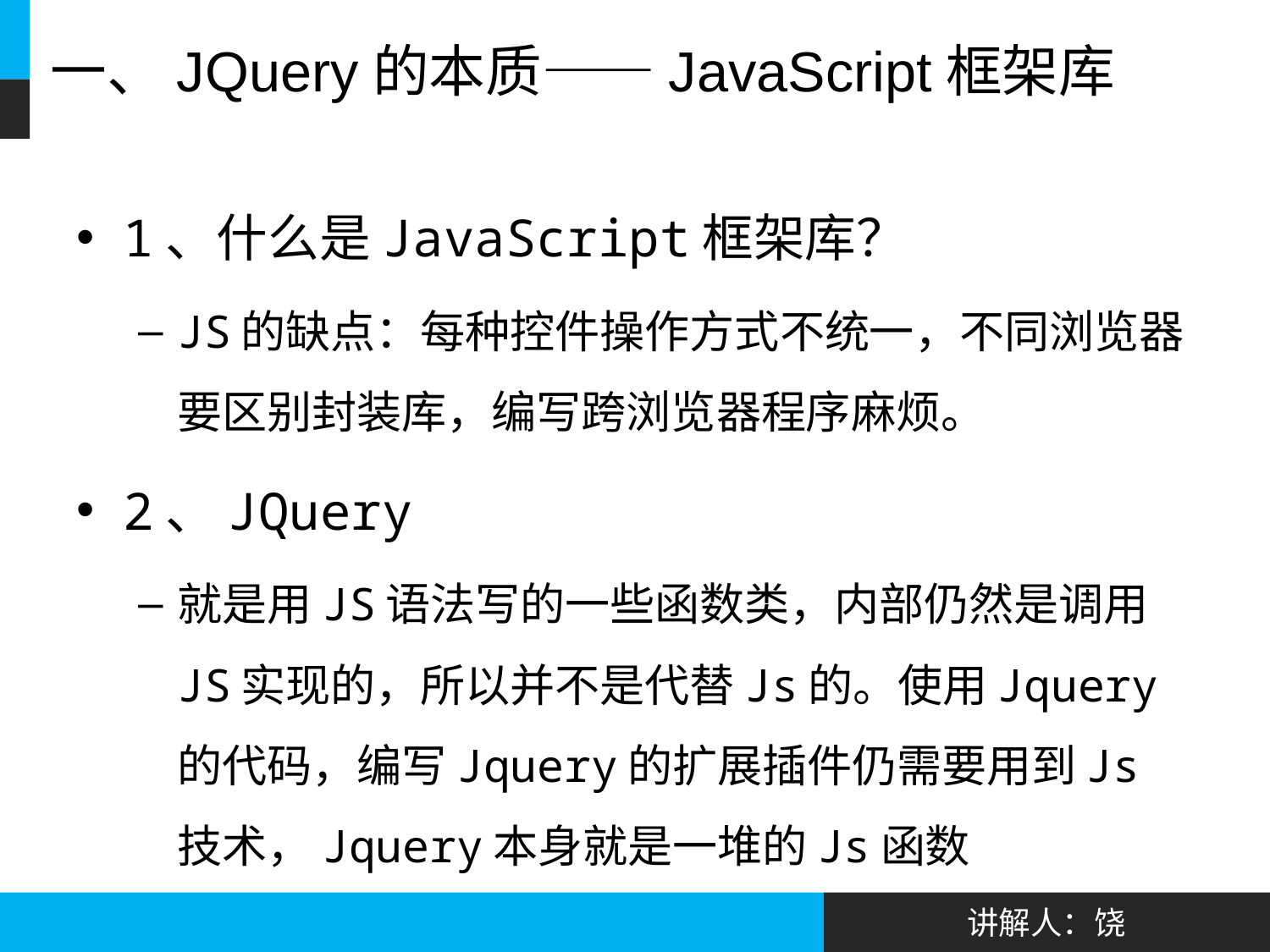

# 一、JQuery的本质——JavaScript框架库
1、什么是JavaScript框架库？
JS的缺点：每种控件操作方式不统一，不同浏览器要区别封装库，编写跨浏览器程序麻烦。
2、JQuery
就是用JS语法写的一些函数类，内部仍然是调用JS实现的，所以并不是代替Js的。使用Jquery的代码，编写Jquery的扩展插件仍需要用到Js技术，Jquery本身就是一堆的Js函数